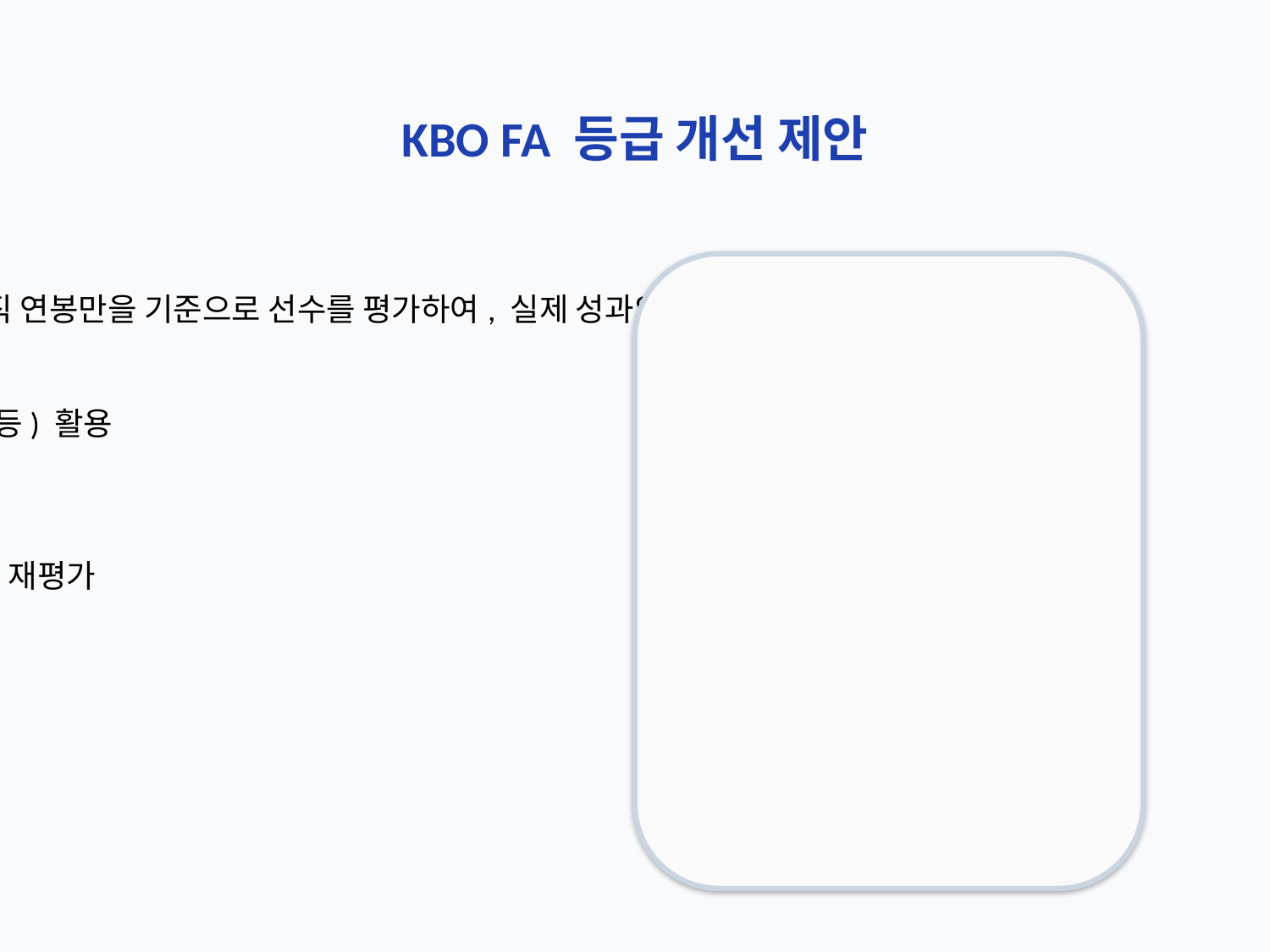

KBO FA 등급 개선 제안
Problem:
KBO 리그의 현행 FA 등급제는 오직 연봉만을 기준으로 선수를 평가하여, 실제 성과와 등급 간의 불일치가 발생합니다.

Approach:
 세이버메트릭스 지표(WAR, OPS 등) 활용
 성과 기반 등급 분류 모델 개발

Result:
 성과 대비 저평가된 10~15% 선수 재평가
 구단 FA 투자 효율 최대 5% 개선